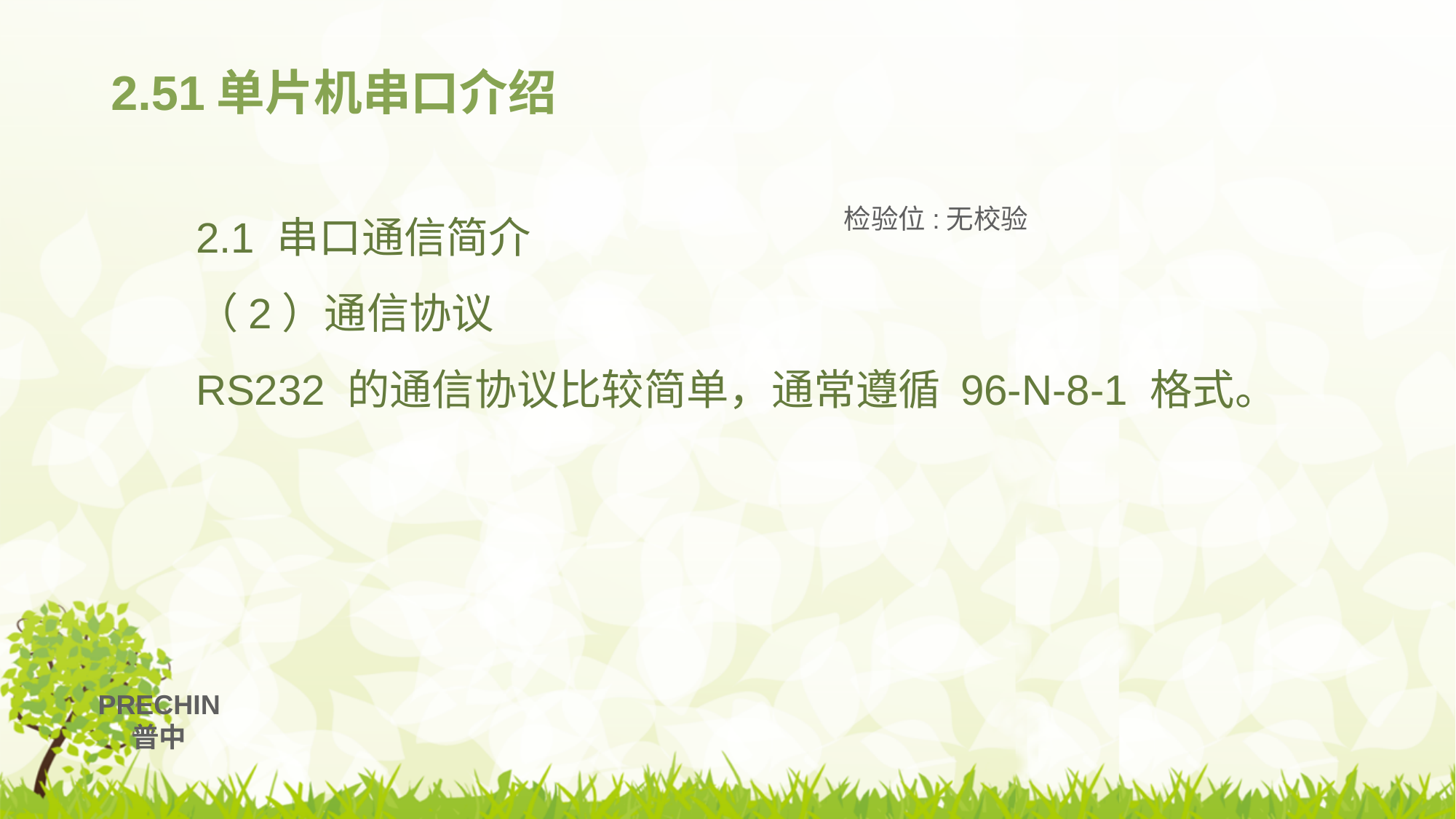

# 2.51单片机串口介绍
2.1 串口通信简介
（2）通信协议
RS232 的通信协议比较简单，通常遵循 96-N-8-1 格式。
检验位:无校验